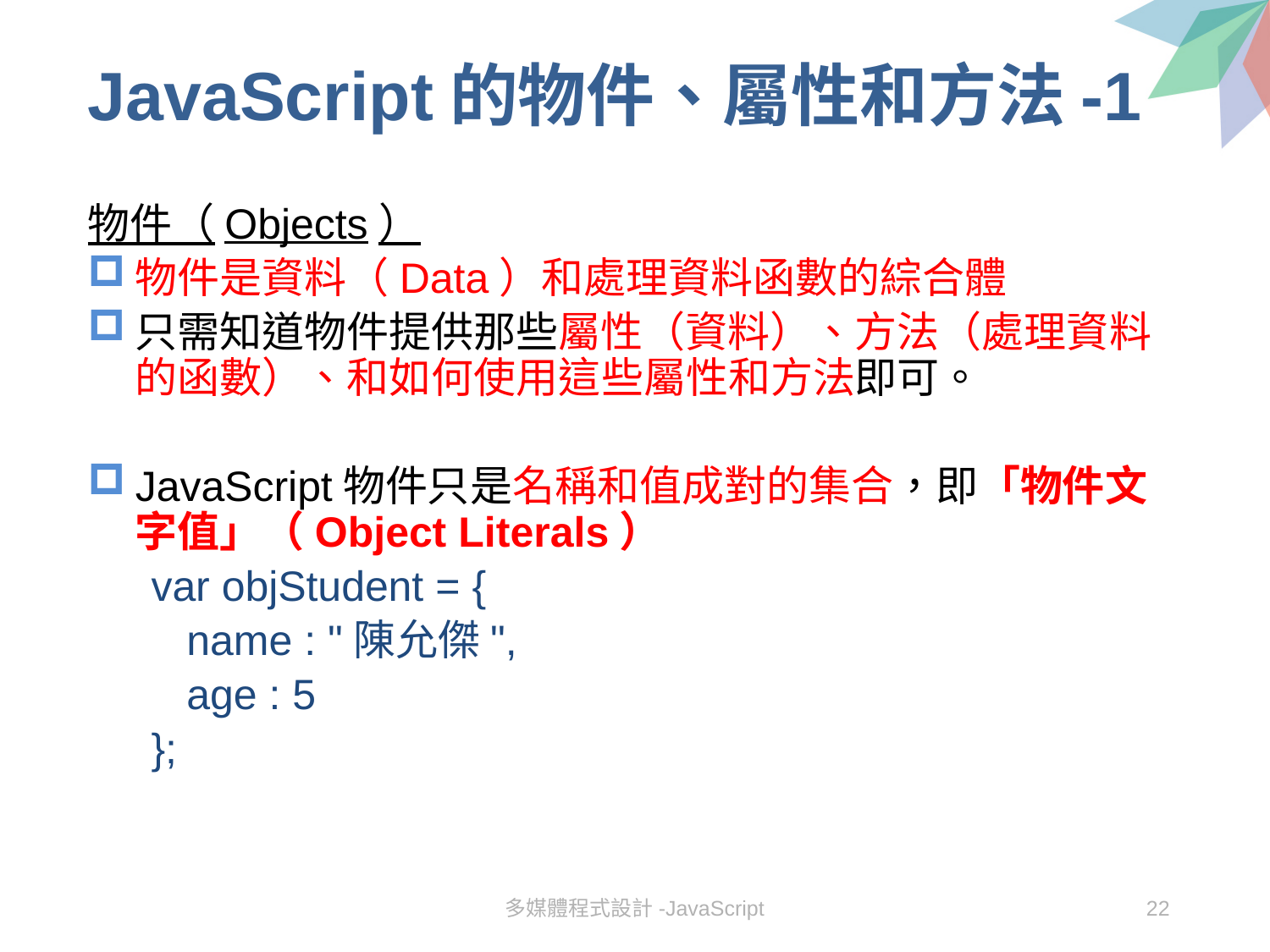

# JavaScript的物件、屬性和方法-1
物件（Objects）
物件是資料（Data）和處理資料函數的綜合體
只需知道物件提供那些屬性（資料）、方法（處理資料的函數）、和如何使用這些屬性和方法即可。

JavaScript物件只是名稱和值成對的集合，即「物件文字值」（Object Literals）
var objStudent = {
   name : "陳允傑",
   age : 5
};
多媒體程式設計-JavaScript
22